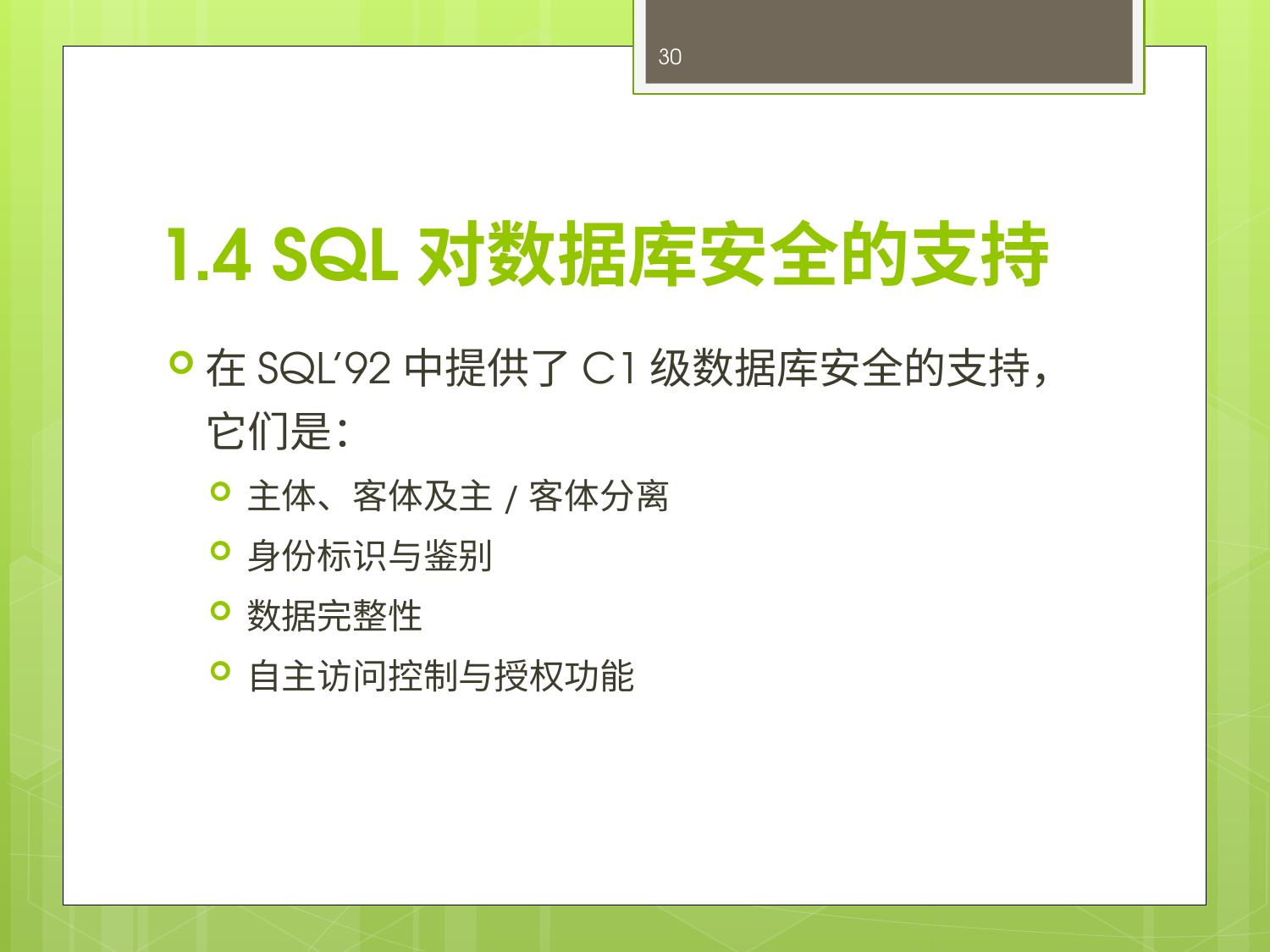

30
# 1.4 SQL对数据库安全的支持
在SQL’92中提供了C1级数据库安全的支持，它们是：
主体、客体及主/客体分离
身份标识与鉴别
数据完整性
自主访问控制与授权功能